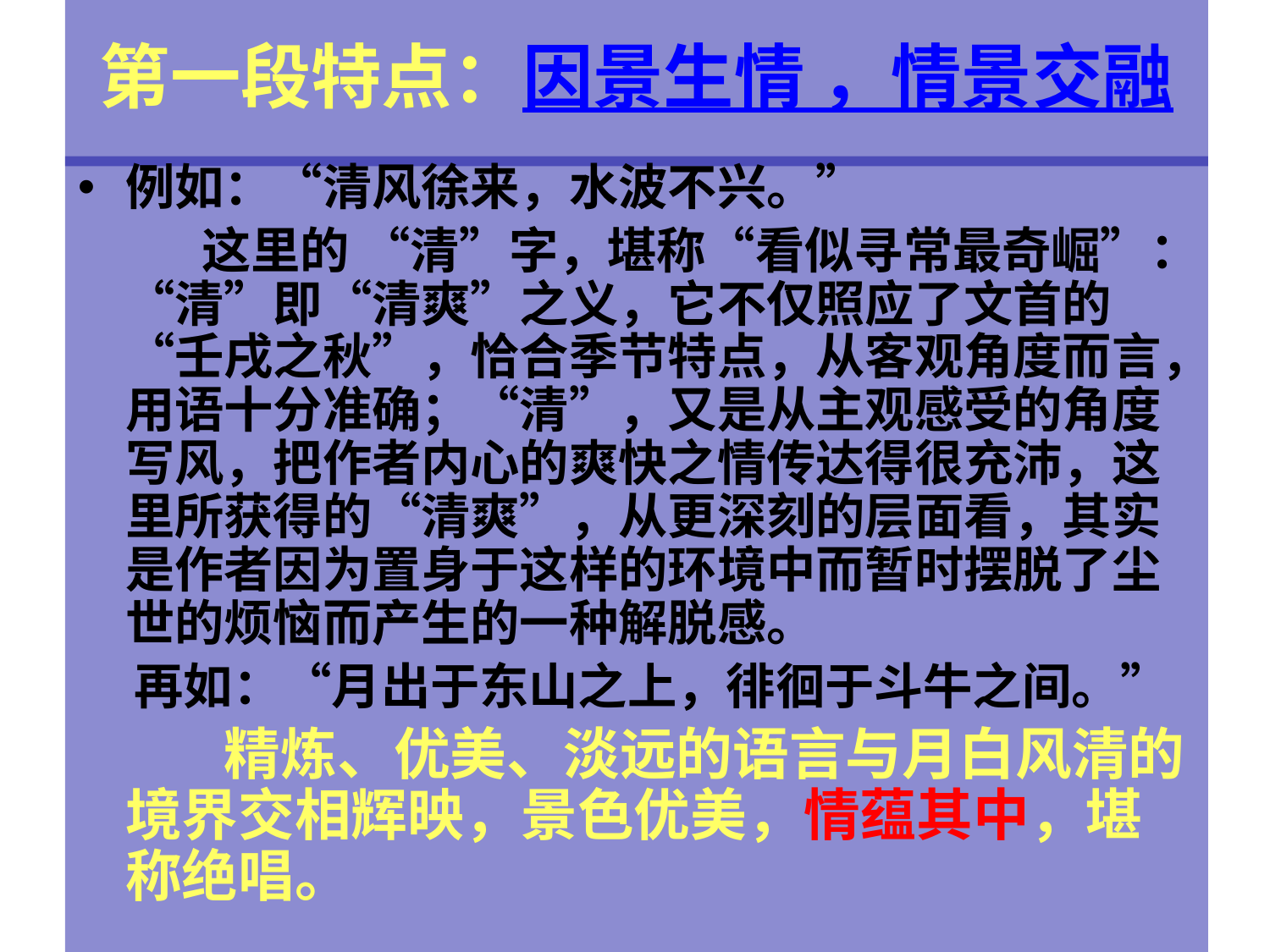

# 第一段特点：因景生情 ，情景交融
例如：“清风徐来，水波不兴。”
          这里的 “清”字，堪称“看似寻常最奇崛”：“清”即“清爽”之义，它不仅照应了文首的“壬戌之秋”，恰合季节特点，从客观角度而言，用语十分准确；“清”，又是从主观感受的角度写风，把作者内心的爽快之情传达得很充沛，这里所获得的“清爽”，从更深刻的层面看，其实是作者因为置身于这样的环境中而暂时摆脱了尘世的烦恼而产生的一种解脱感。
    再如：“月出于东山之上，徘徊于斗牛之间。”
            精炼、优美、淡远的语言与月白风清的境界交相辉映，景色优美，情蕴其中，堪称绝唱。